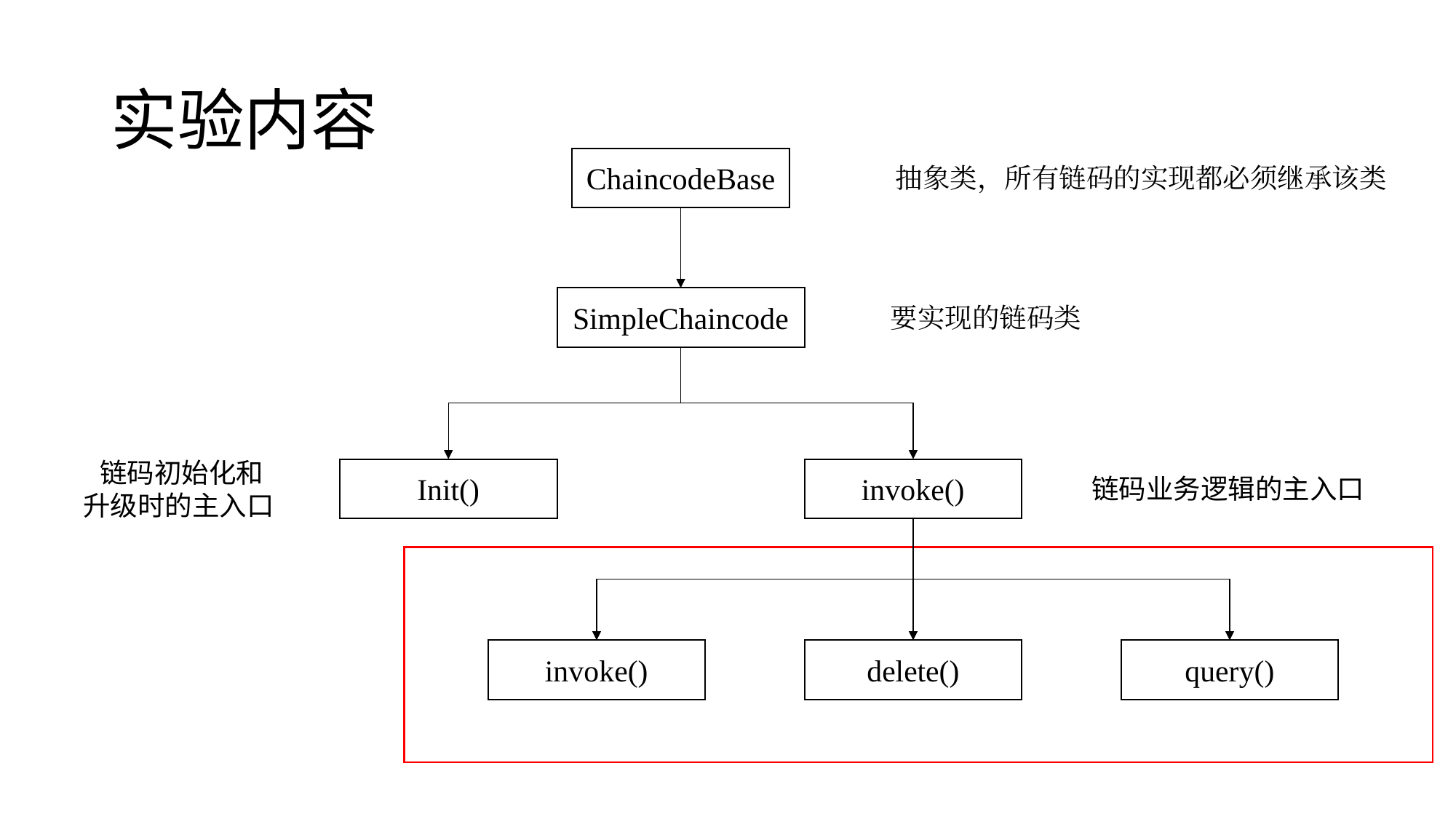

# 实验内容
ChaincodeBase
抽象类，所有链码的实现都必须继承该类
SimpleChaincode
要实现的链码类
链码初始化和
升级时的主入口
Init()
invoke()
链码业务逻辑的主入口

invoke()
delete()
query()